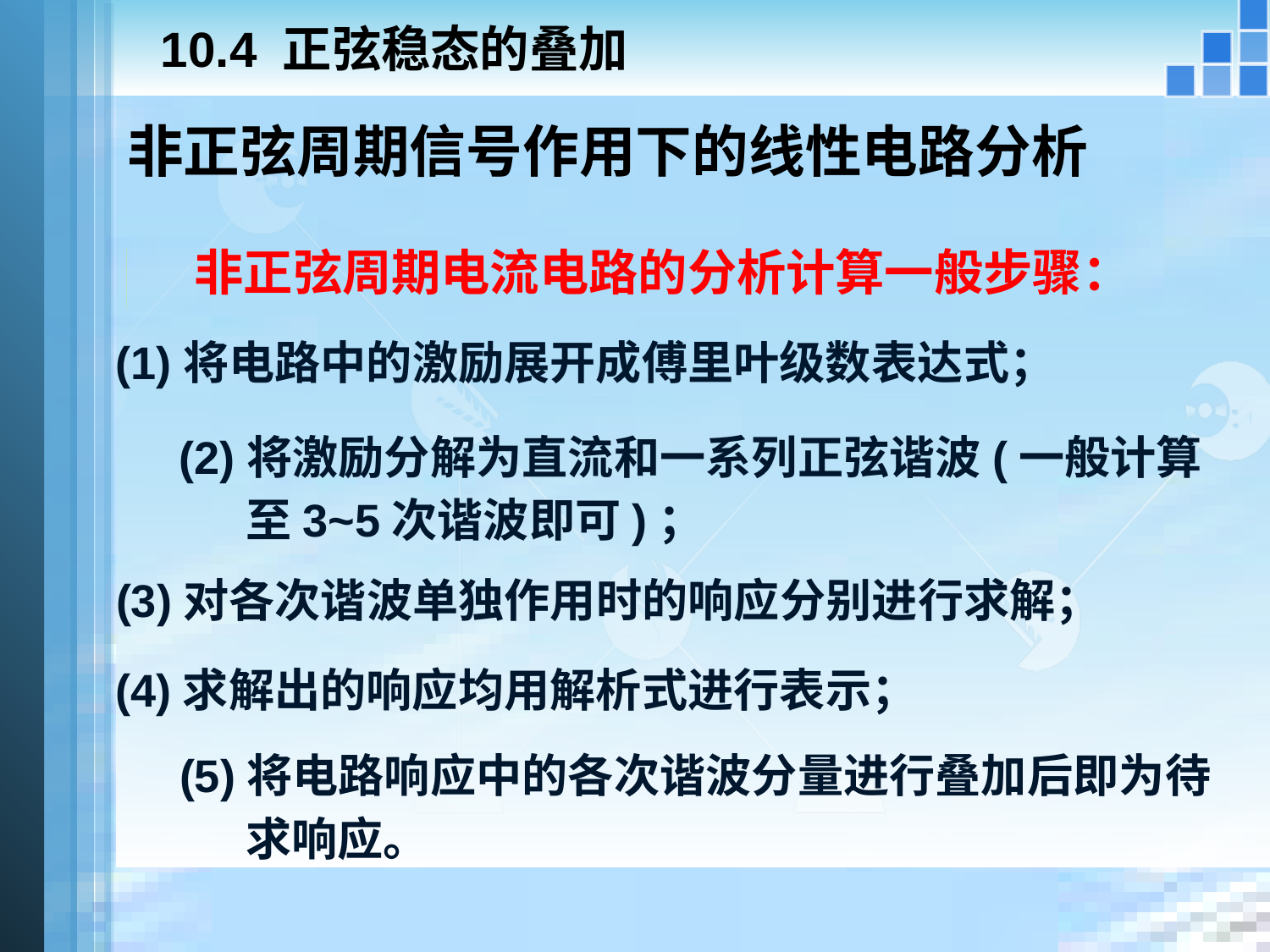

# 10.4 正弦稳态的叠加
非正弦周期信号作用下的线性电路分析
非正弦周期电流电路的分析计算一般步骤：

(1)将电路中的激励展开成傅里叶级数表达式；
(2)将激励分解为直流和一系列正弦谐波(一般计算至3~5次谐波即可)；
(3)对各次谐波单独作用时的响应分别进行求解；
(4)求解出的响应均用解析式进行表示；
(5)将电路响应中的各次谐波分量进行叠加后即为待求响应。